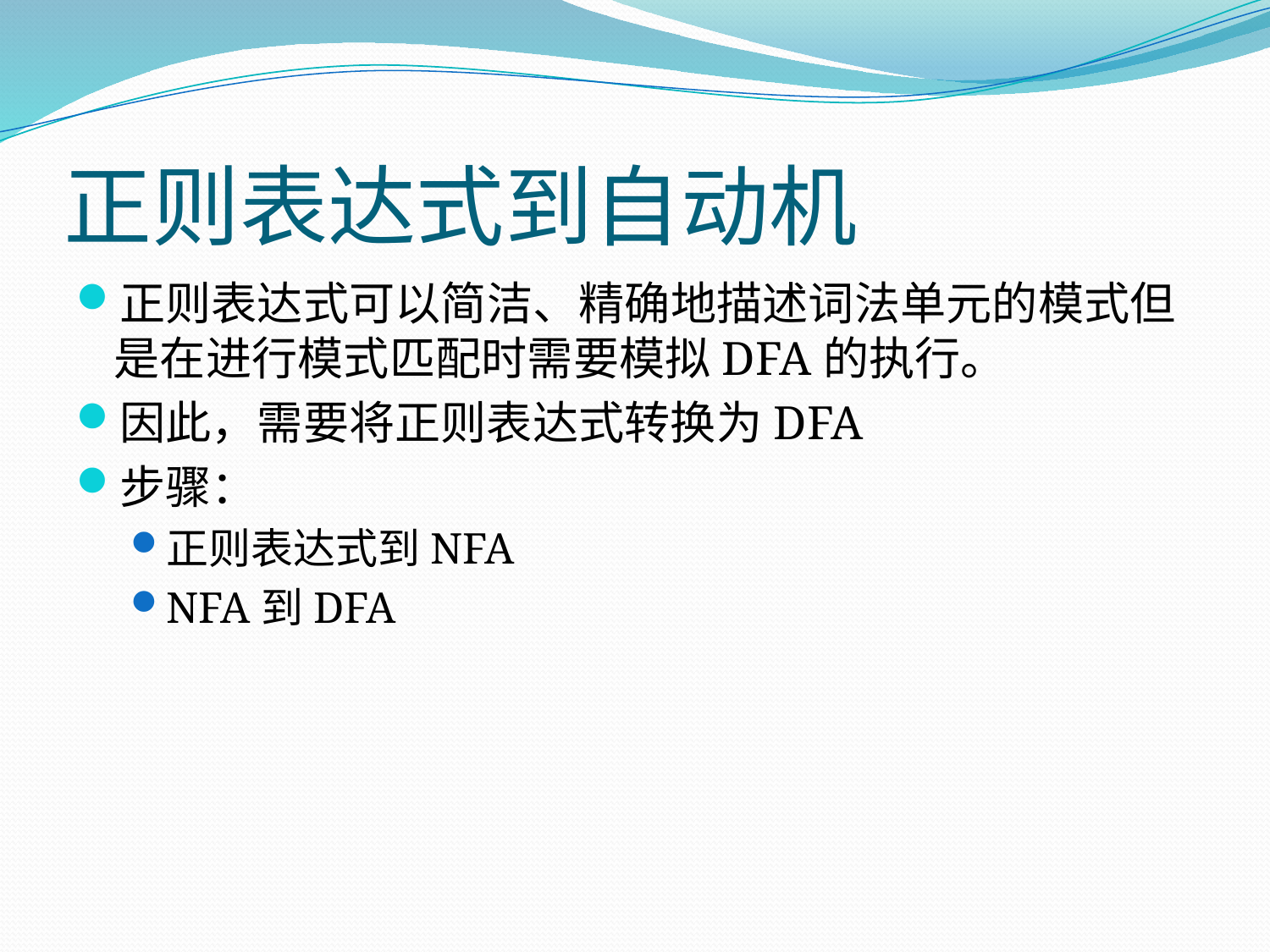

# 正则表达式到自动机
正则表达式可以简洁、精确地描述词法单元的模式但是在进行模式匹配时需要模拟DFA的执行。
因此，需要将正则表达式转换为DFA
步骤：
正则表达式到NFA
NFA到DFA